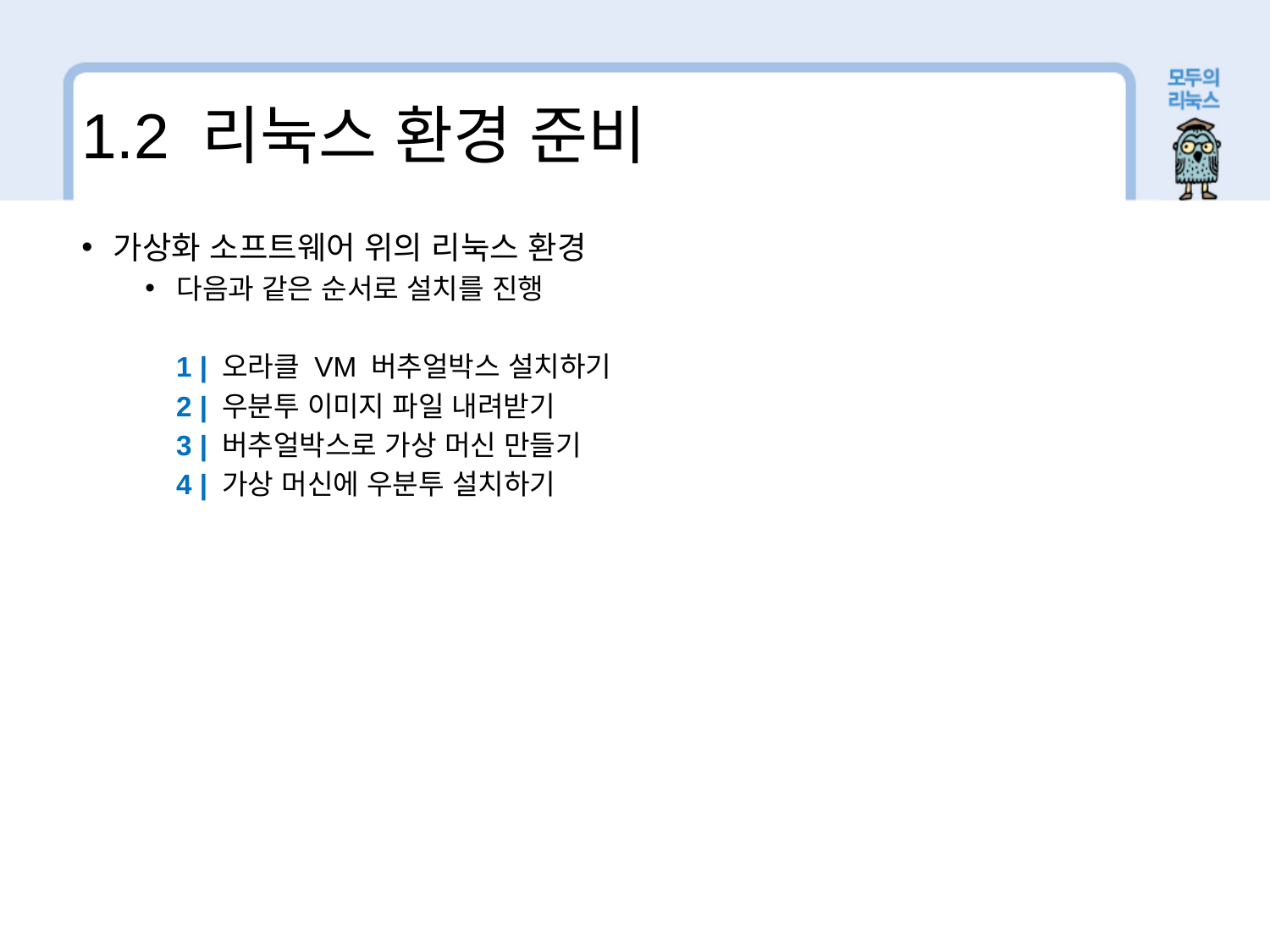

1.2 리눅스 환경 준비
가상화 소프트웨어 위의 리눅스 환경
다음과 같은 순서로 설치를 진행

    1 | 오라클 VM 버추얼박스 설치하기
    2 | 우분투 이미지 파일 내려받기
    3 | 버추얼박스로 가상 머신 만들기
    4 | 가상 머신에 우분투 설치하기